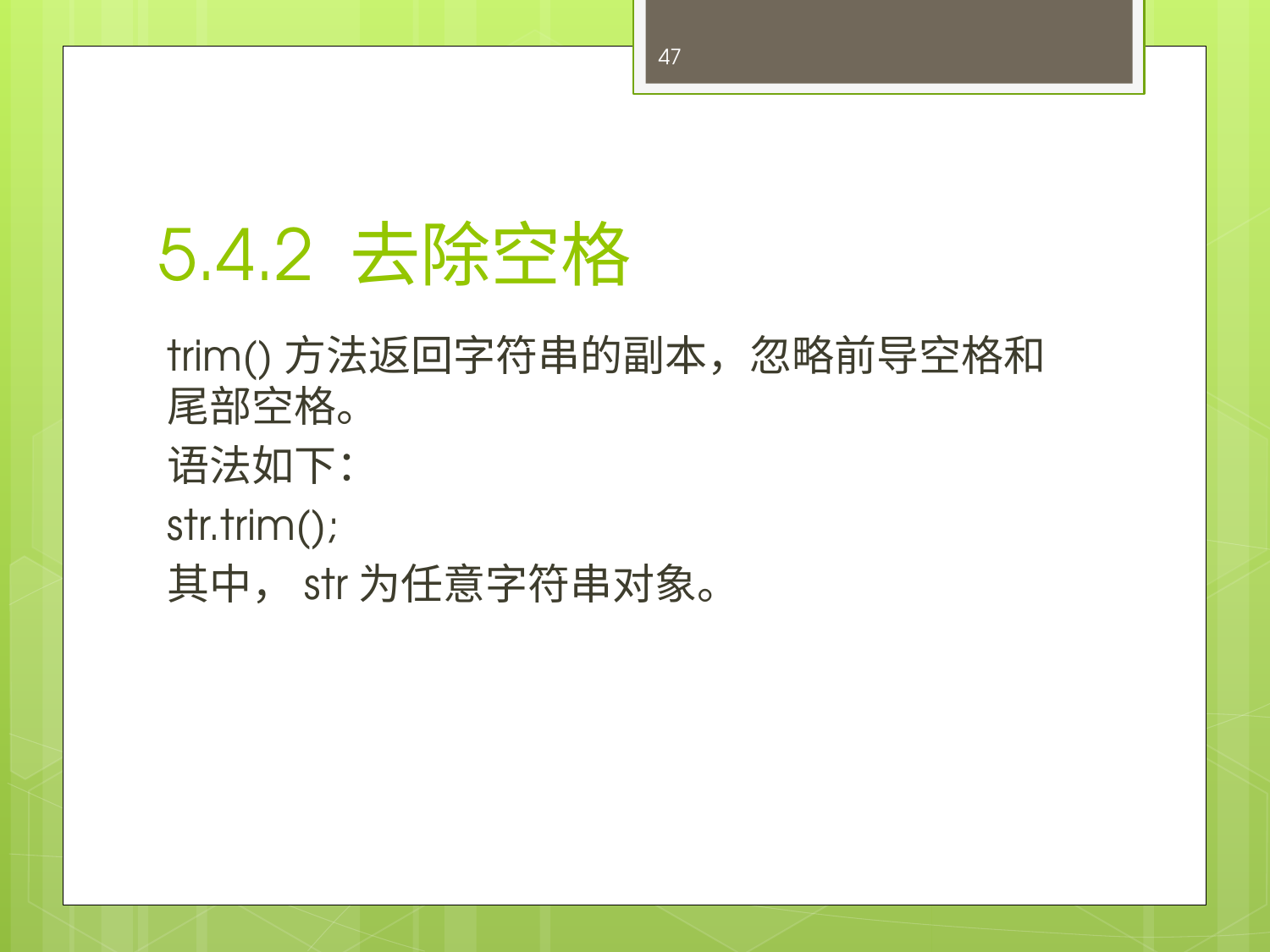

47
# 5.4.2 去除空格
trim()方法返回字符串的副本，忽略前导空格和尾部空格。
语法如下：
str.trim();
其中，str为任意字符串对象。